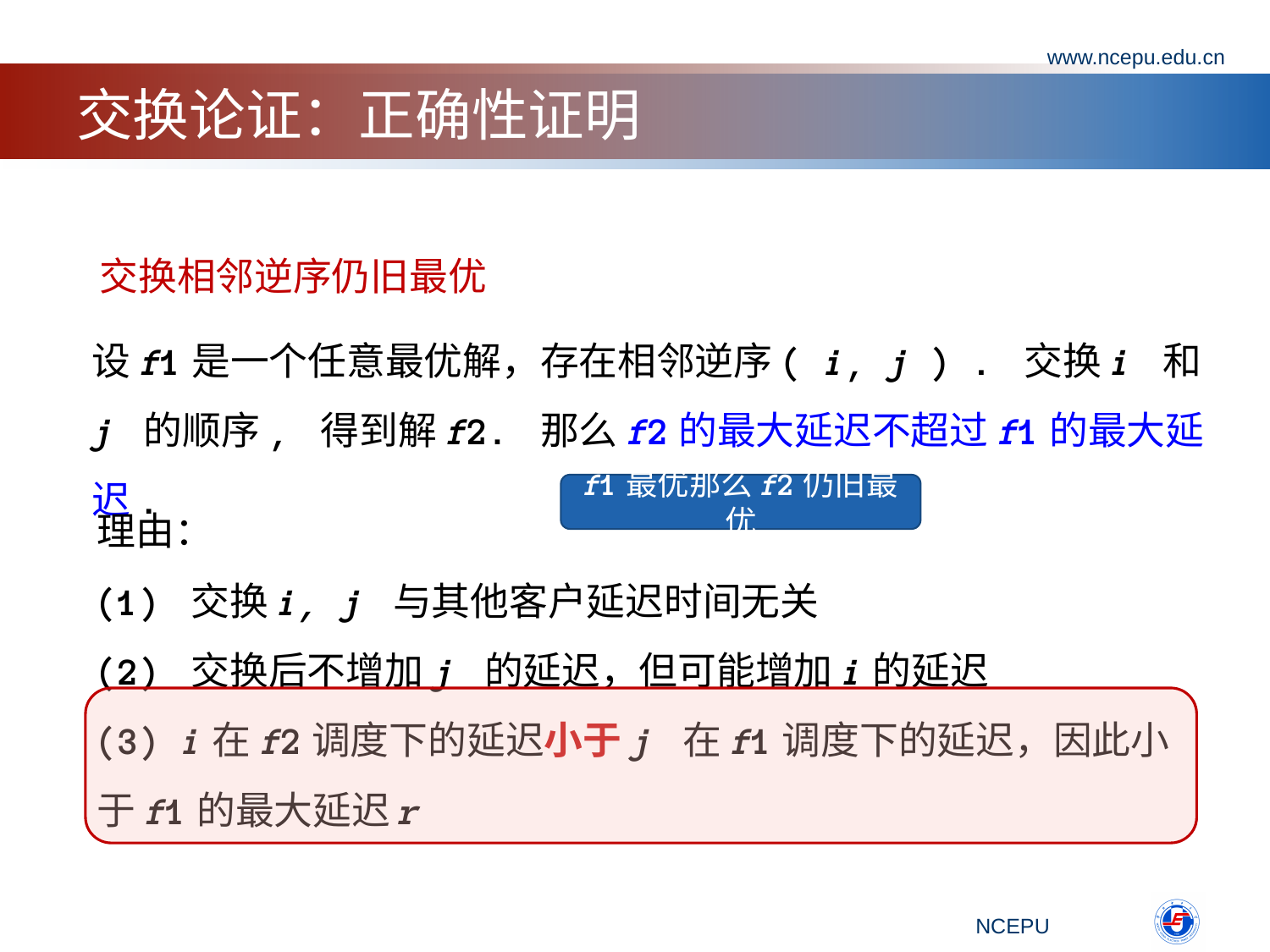

www.ncepu.edu.cn
# 交换论证：正确性证明
交换相邻逆序仍旧最优
设f1是一个任意最优解，存在相邻逆序( i, j ) . 交换i 和j 的顺序, 得到解f2. 那么f2的最大延迟不超过f1的最大延迟.
f1最优那么f2仍旧最优
理由：
(1) 交换i, j 与其他客户延迟时间无关
(2) 交换后不增加j 的延迟，但可能增加i的延迟
(3) i在f2调度下的延迟小于j 在f1调度下的延迟，因此小于f1的最大延迟r

NCEPU